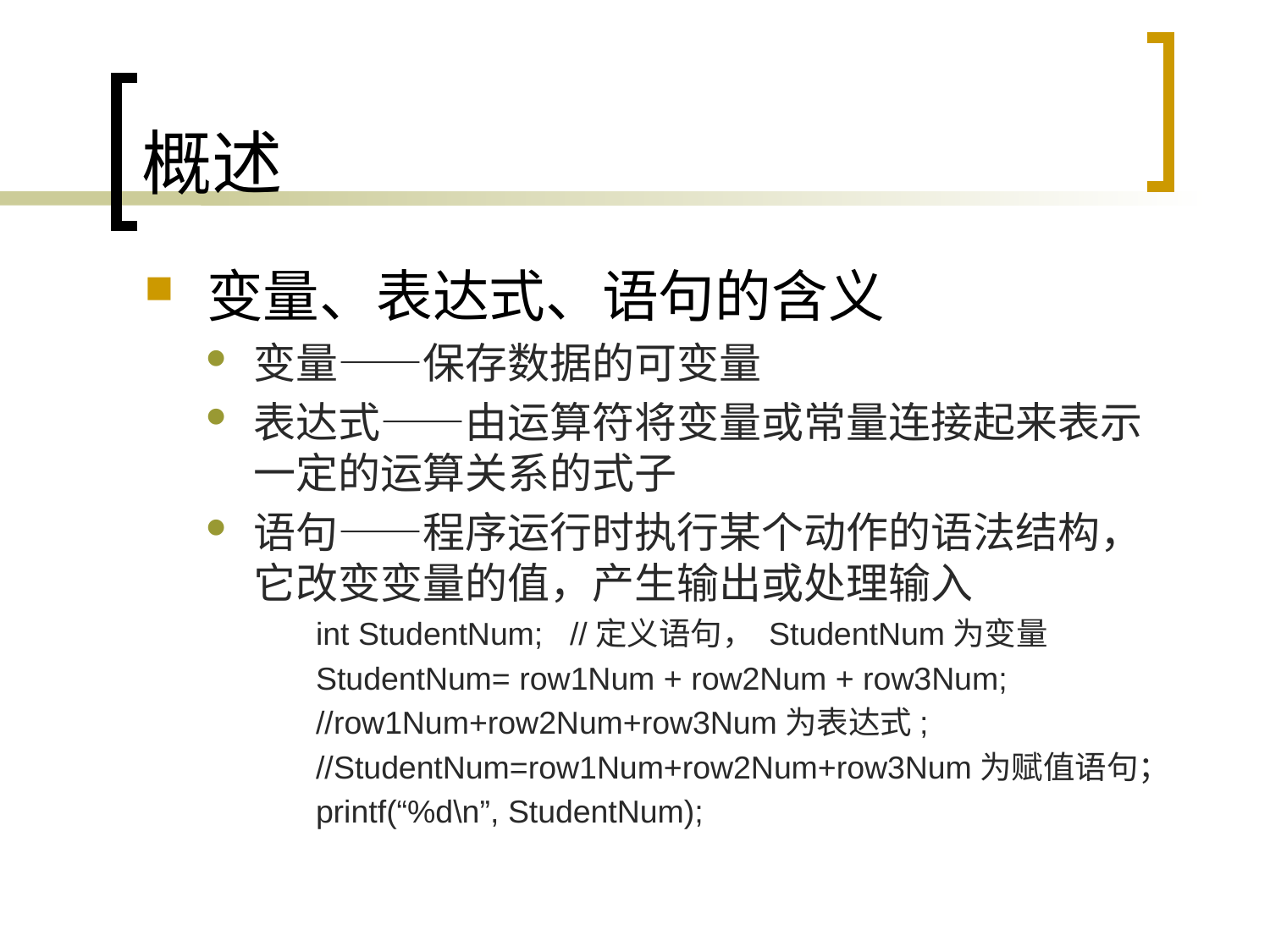

# 概述
变量、表达式、语句的含义
变量——保存数据的可变量
表达式——由运算符将变量或常量连接起来表示一定的运算关系的式子
语句——程序运行时执行某个动作的语法结构，它改变变量的值，产生输出或处理输入
int StudentNum;	//定义语句， StudentNum为变量
StudentNum= row1Num + row2Num + row3Num;
//row1Num+row2Num+row3Num为表达式;
//StudentNum=row1Num+row2Num+row3Num为赋值语句；
printf(“%d\n”, StudentNum);